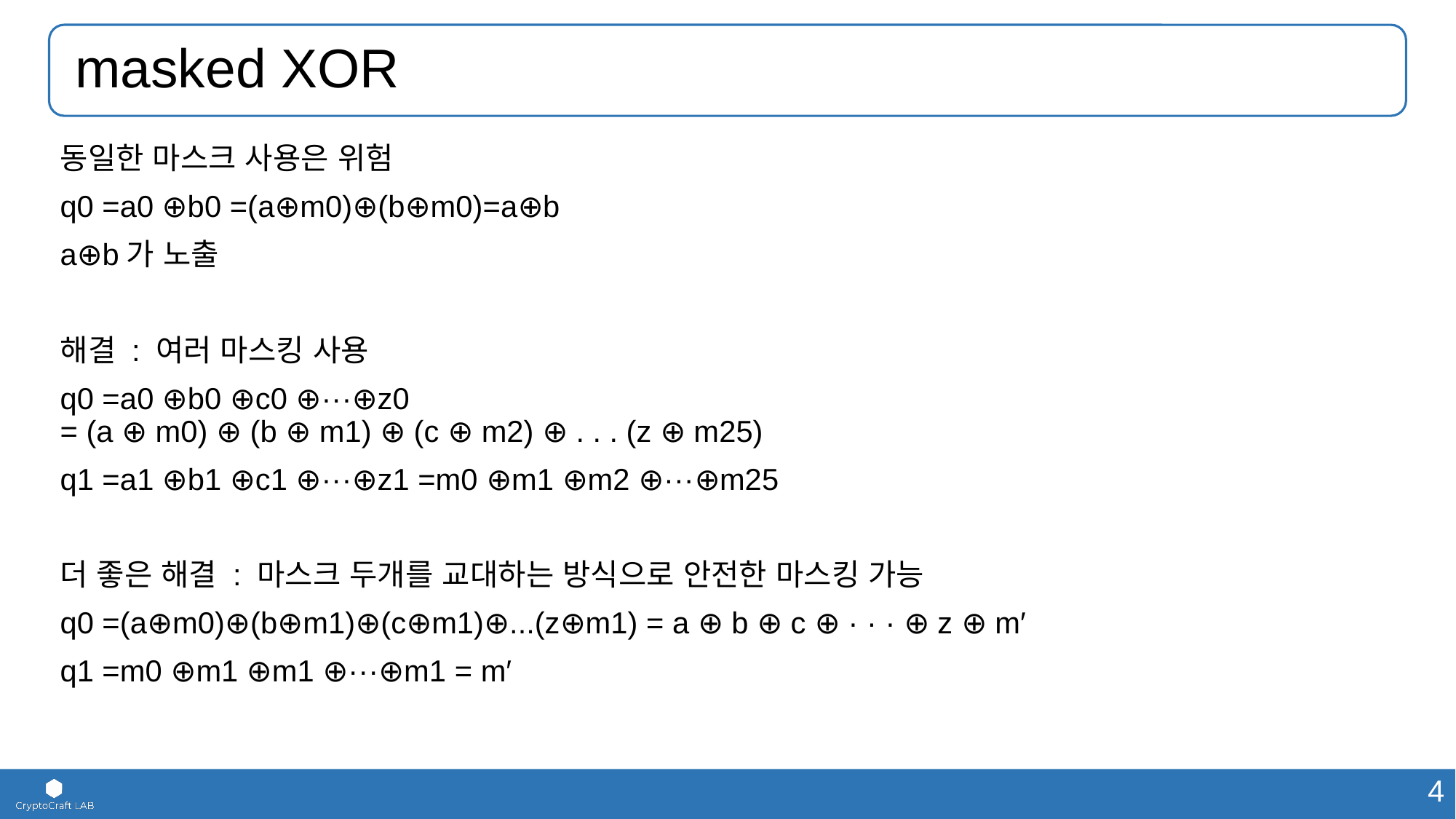

# masked XOR
동일한 마스크 사용은 위험
q0 =a0 ⊕b0 =(a⊕m0)⊕(b⊕m0)=a⊕b
a⊕b가 노출

해결 : 여러 마스킹 사용
q0 =a0 ⊕b0 ⊕c0 ⊕···⊕z0
= (a ⊕ m0) ⊕ (b ⊕ m1) ⊕ (c ⊕ m2) ⊕ . . . (z ⊕ m25)
q1 =a1 ⊕b1 ⊕c1 ⊕···⊕z1 =m0 ⊕m1 ⊕m2 ⊕···⊕m25

더 좋은 해결 : 마스크 두개를 교대하는 방식으로 안전한 마스킹 가능
q0 =(a⊕m0)⊕(b⊕m1)⊕(c⊕m1)⊕...(z⊕m1) = a ⊕ b ⊕ c ⊕ · · · ⊕ z ⊕ m′
q1 =m0 ⊕m1 ⊕m1 ⊕···⊕m1 = m′